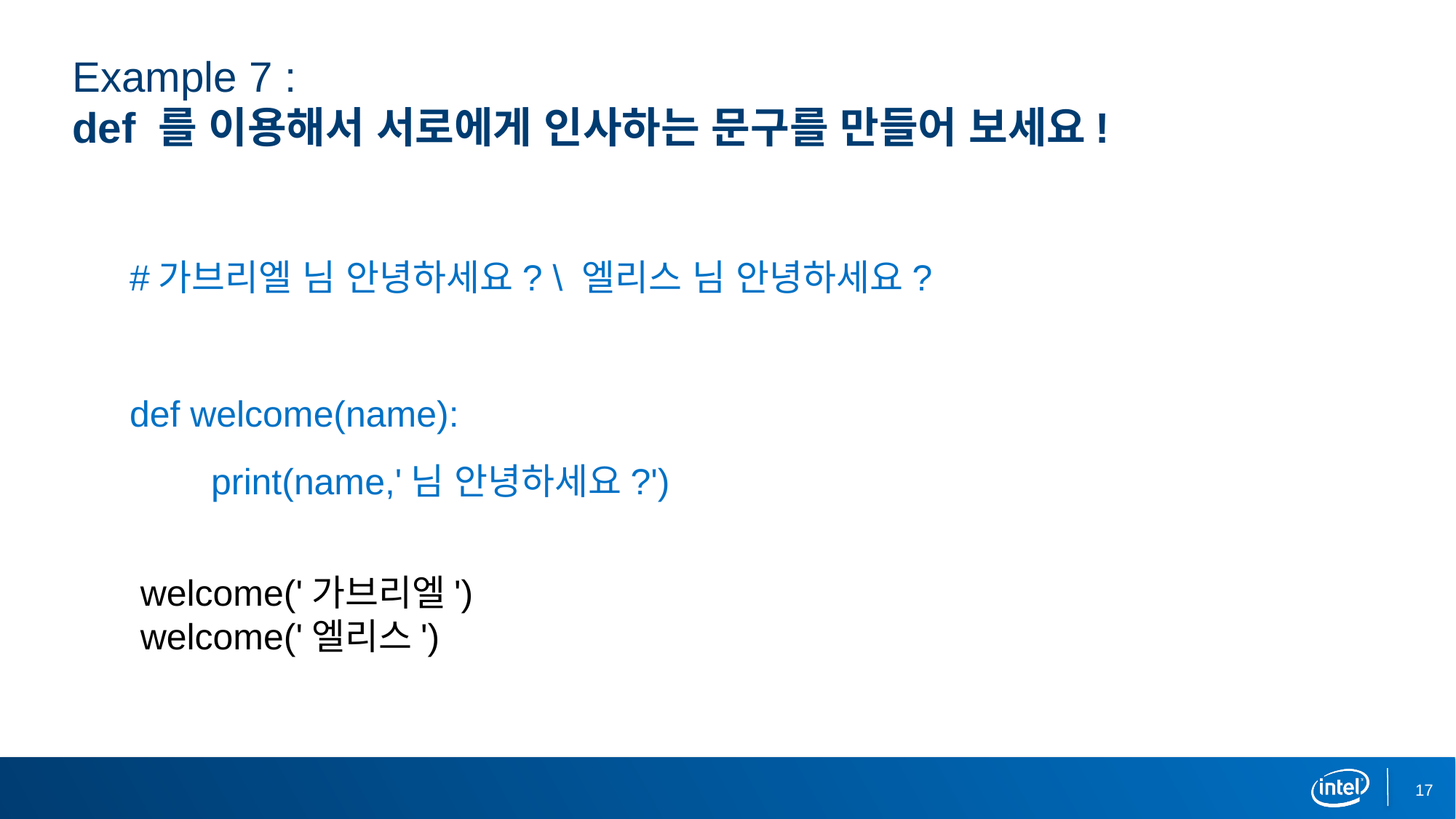

# Example 7 : def 를 이용해서 서로에게 인사하는 문구를 만들어 보세요!
#가브리엘 님 안녕하세요? \ 엘리스 님 안녕하세요?

def welcome(name):
        print(name,'님 안녕하세요?')
welcome('가브리엘')
welcome('엘리스')
17